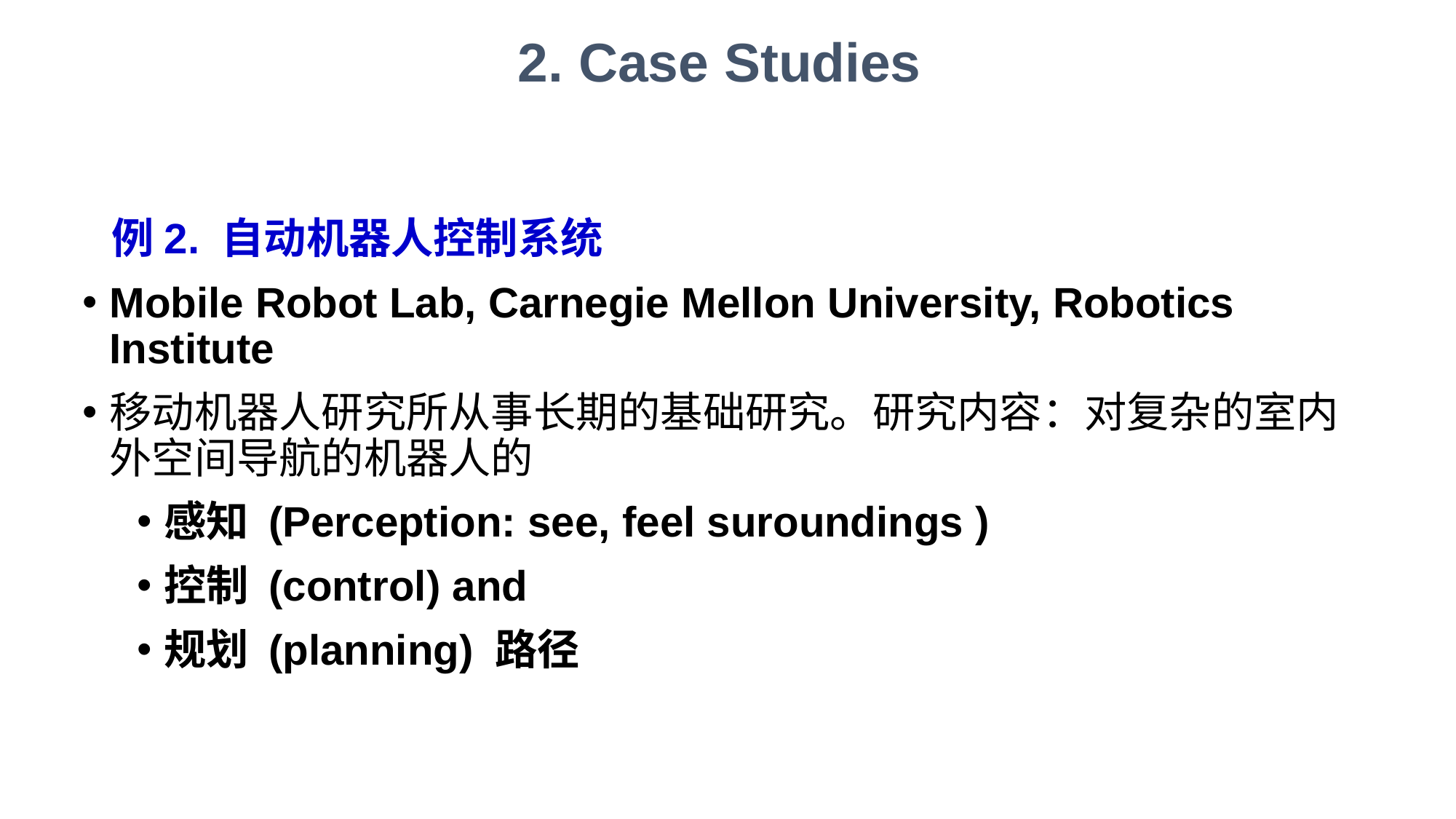

2. Case Studies
  例2. 自动机器人控制系统
Mobile Robot Lab, Carnegie Mellon University, Robotics Institute
移动机器人研究所从事长期的基础研究。研究内容：对复杂的室内外空间导航的机器人的
感知 (Perception: see, feel suroundings )
控制 (control) and
规划 (planning) 路径